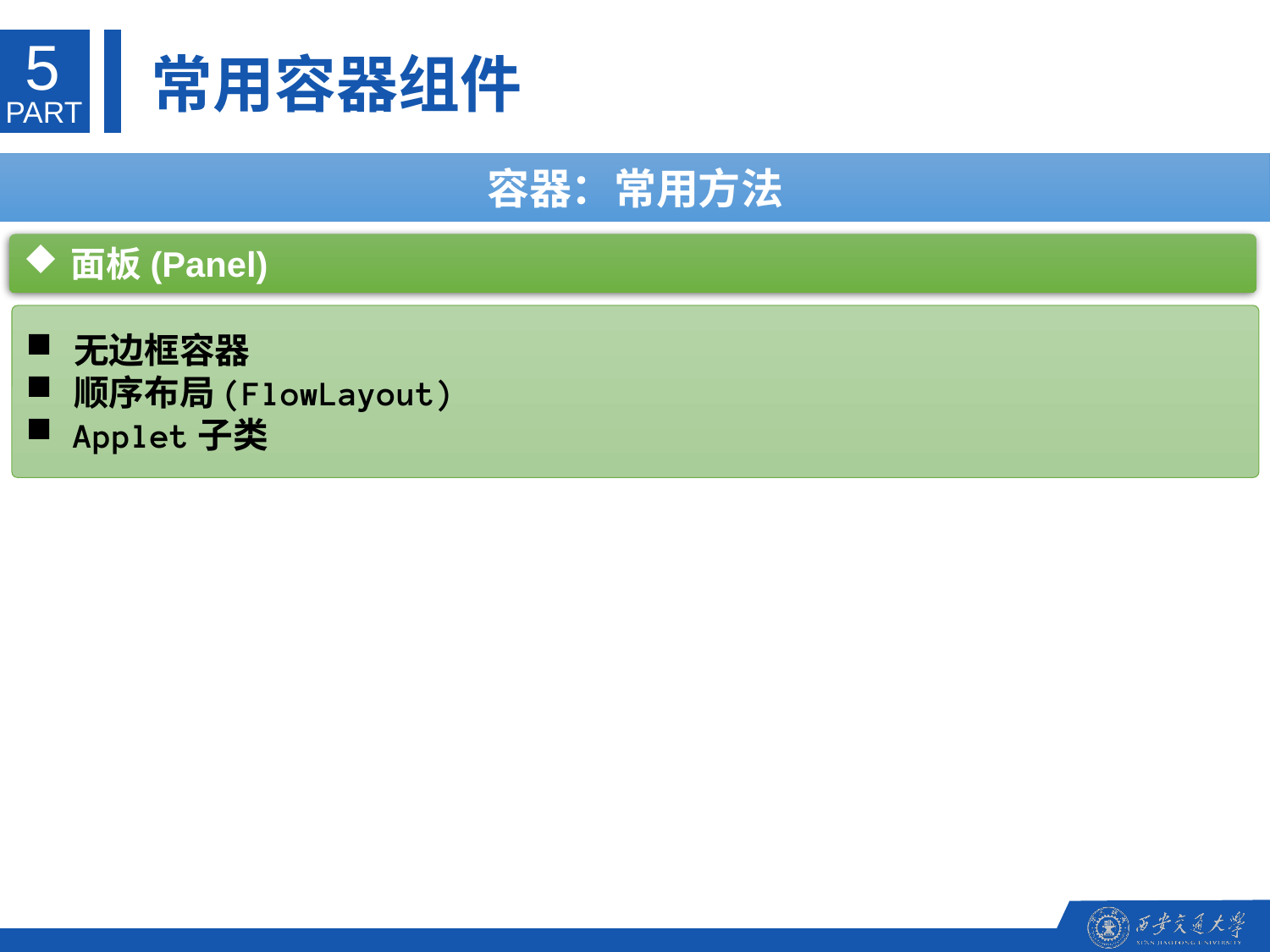

5
常用容器组件
PART
容器：常用方法
面板(Panel)
无边框容器
顺序布局(FlowLayout)
Applet子类